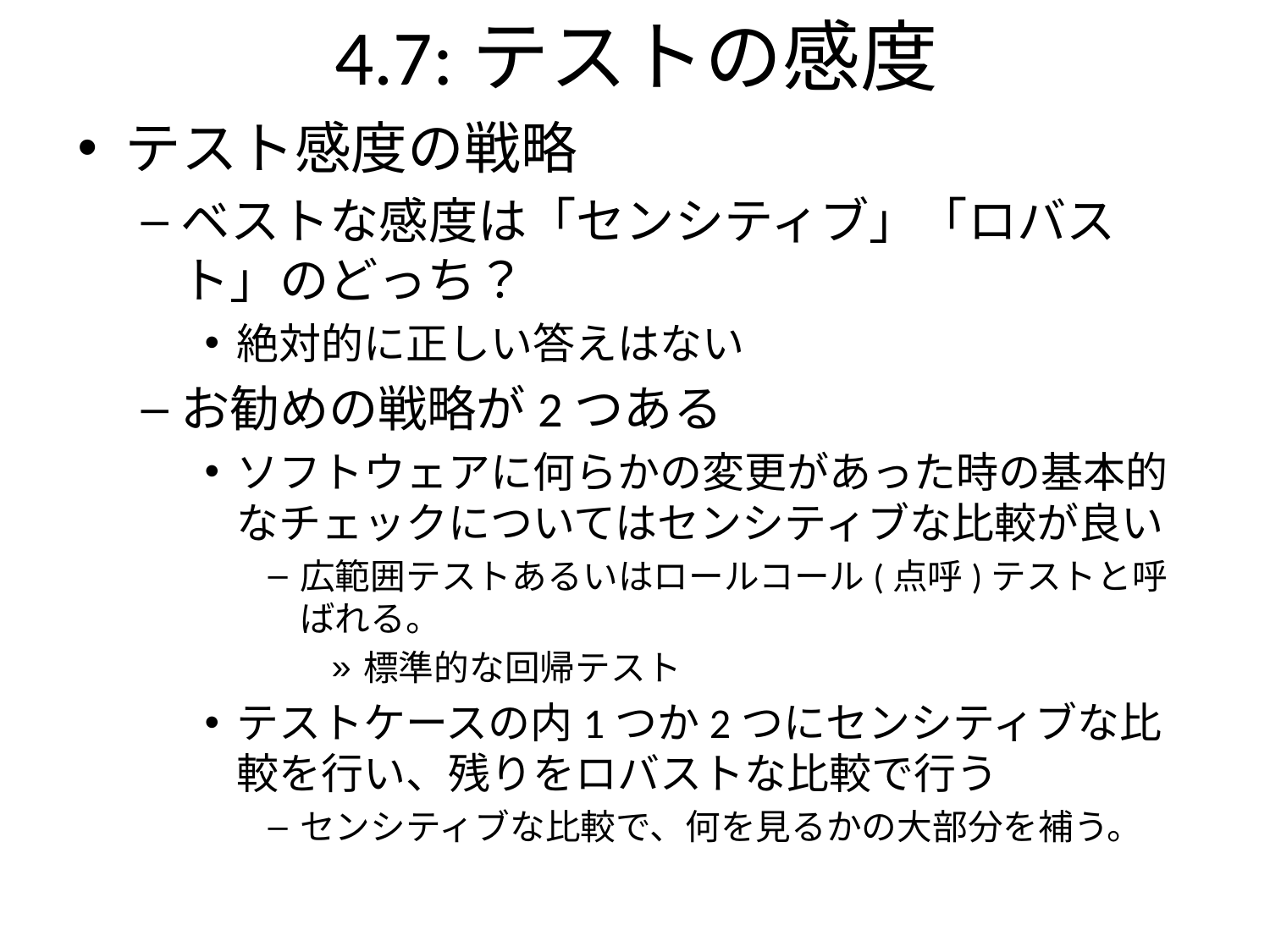

4.7:テストの感度
テスト感度の戦略
ベストな感度は「センシティブ」「ロバスト」のどっち？
絶対的に正しい答えはない
お勧めの戦略が2つある
ソフトウェアに何らかの変更があった時の基本的なチェックについてはセンシティブな比較が良い
広範囲テストあるいはロールコール(点呼)テストと呼ばれる。
標準的な回帰テスト
テストケースの内1つか2つにセンシティブな比較を行い、残りをロバストな比較で行う
センシティブな比較で、何を見るかの大部分を補う。